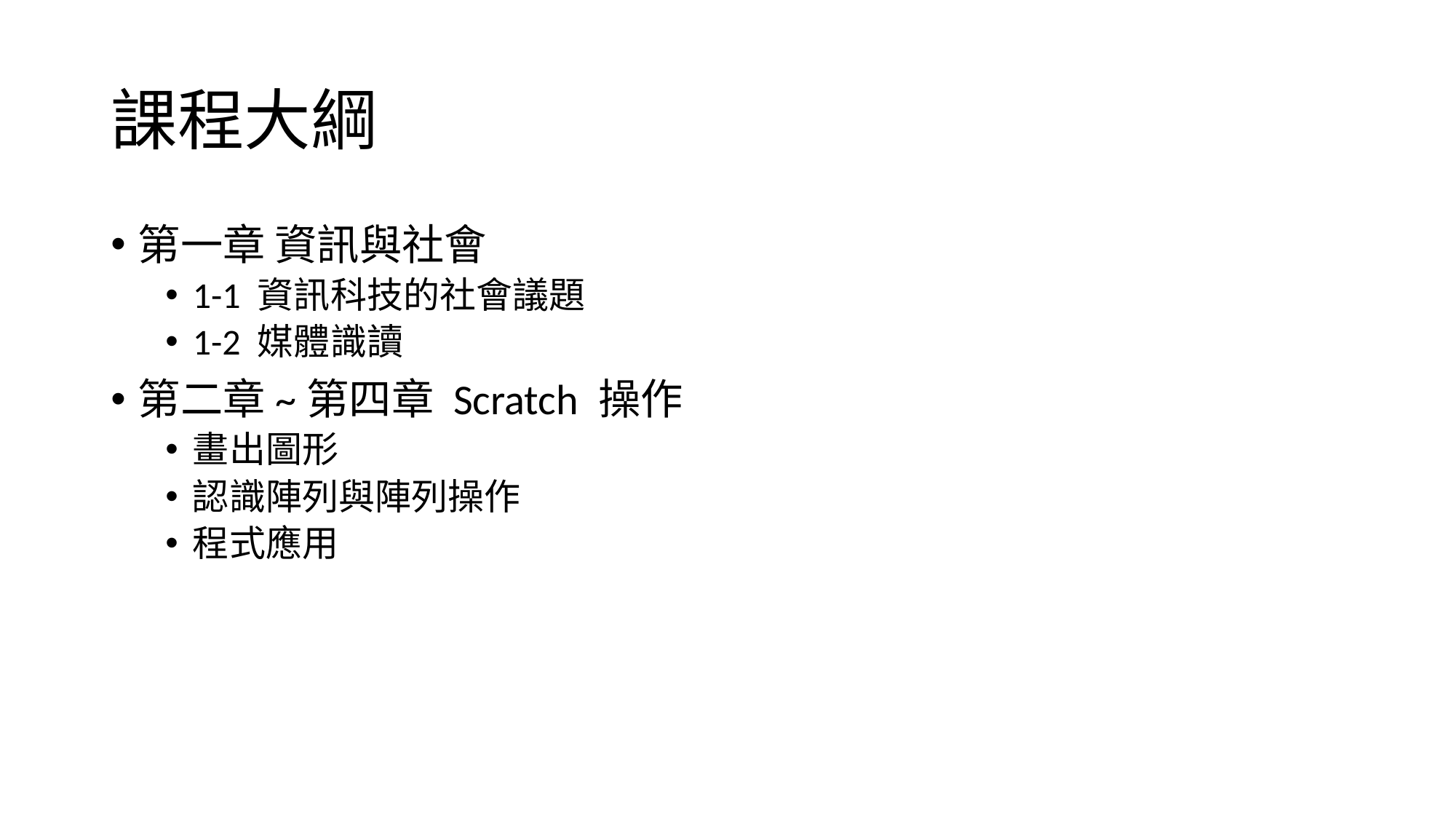

# 課程大綱
第一章 資訊與社會
1-1 資訊科技的社會議題
1-2 媒體識讀
第二章~第四章 Scratch 操作
畫出圖形
認識陣列與陣列操作
程式應用